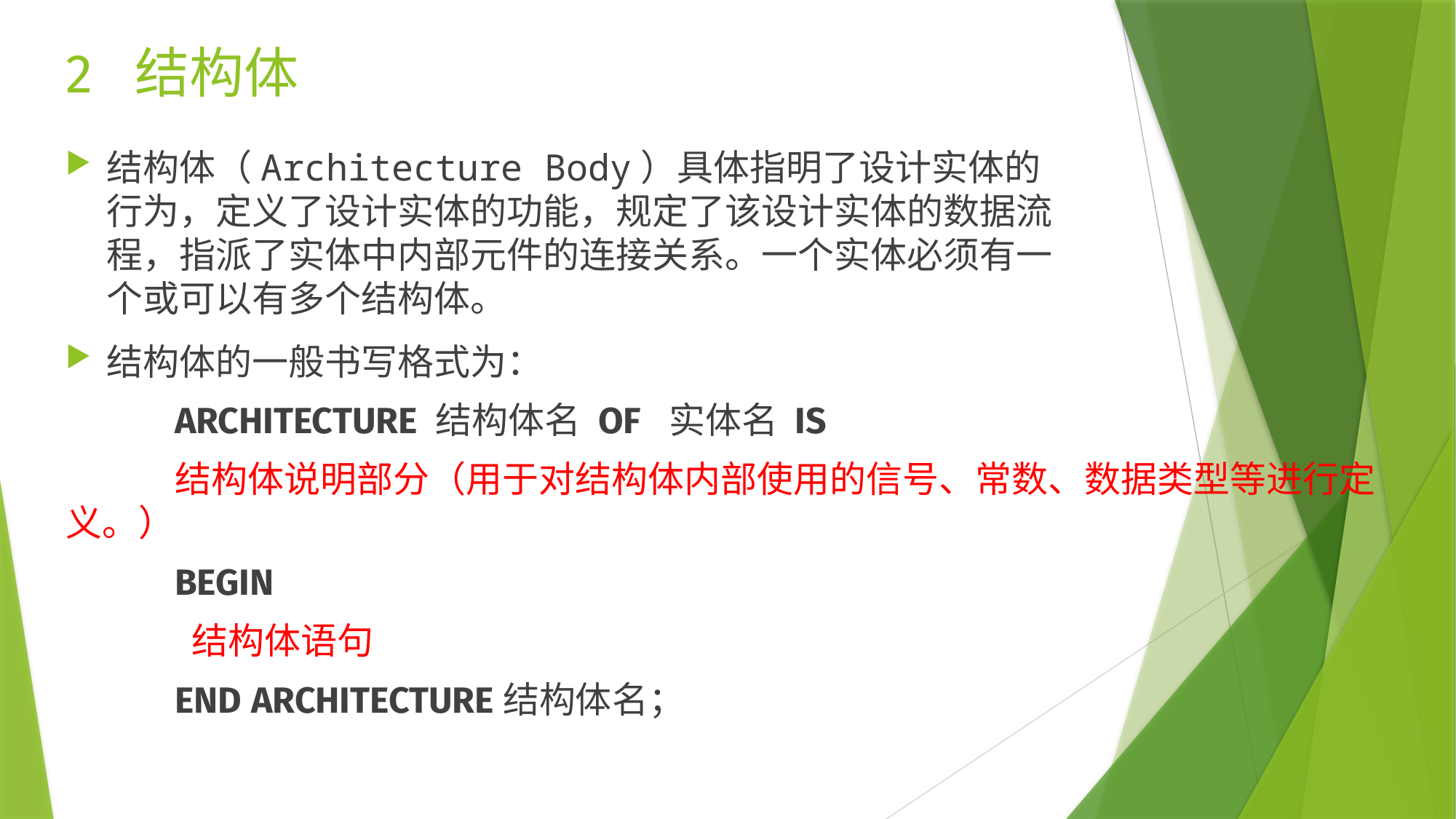

# 2  结构体
结构体（Architecture Body）具体指明了设计实体的行为，定义了设计实体的功能，规定了该设计实体的数据流程，指派了实体中内部元件的连接关系。一个实体必须有一个或可以有多个结构体。
结构体的一般书写格式为：
	ARCHITECTURE 结构体名 OF  实体名 IS
	结构体说明部分（用于对结构体内部使用的信号、常数、数据类型等进行定义。）
	BEGIN
	 结构体语句
	END ARCHITECTURE结构体名；